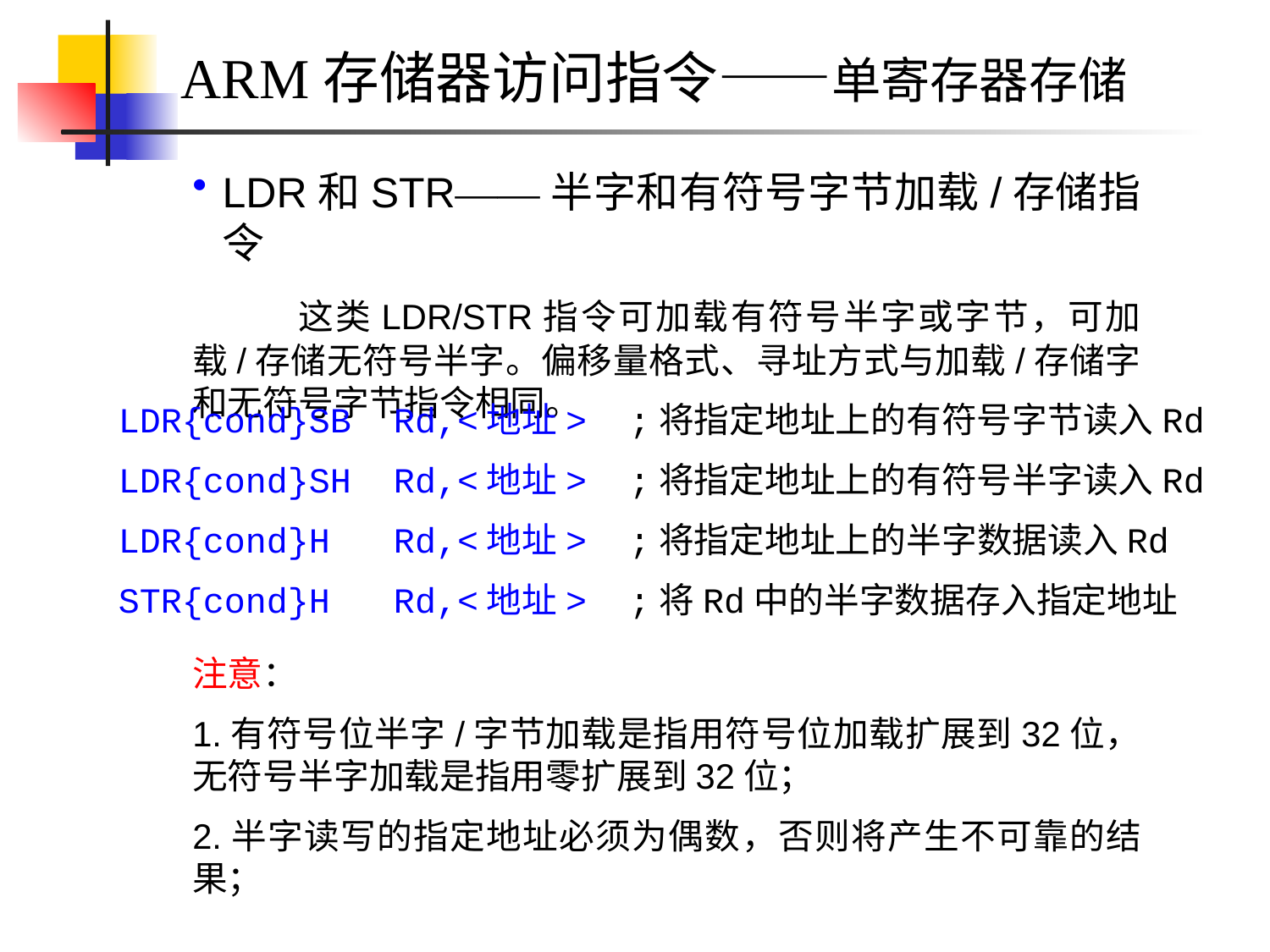

ARM存储器访问指令——单寄存器存储
LDR和STR——半字和有符号字节加载/存储指令
        这类LDR/STR指令可加载有符号半字或字节，可加载/存储无符号半字。偏移量格式、寻址方式与加载/存储字和无符号字节指令相同。
  LDR{cond}SB  Rd,<地址>  ;将指定地址上的有符号字节读入Rd
  LDR{cond}SH  Rd,<地址>  ;将指定地址上的有符号半字读入Rd
  LDR{cond}H   Rd,<地址>  ;将指定地址上的半字数据读入Rd
  STR{cond}H   Rd,<地址>  ;将Rd中的半字数据存入指定地址
注意：
1.有符号位半字/字节加载是指用符号位加载扩展到32位，无符号半字加载是指用零扩展到32位；
2.半字读写的指定地址必须为偶数，否则将产生不可靠的结果；